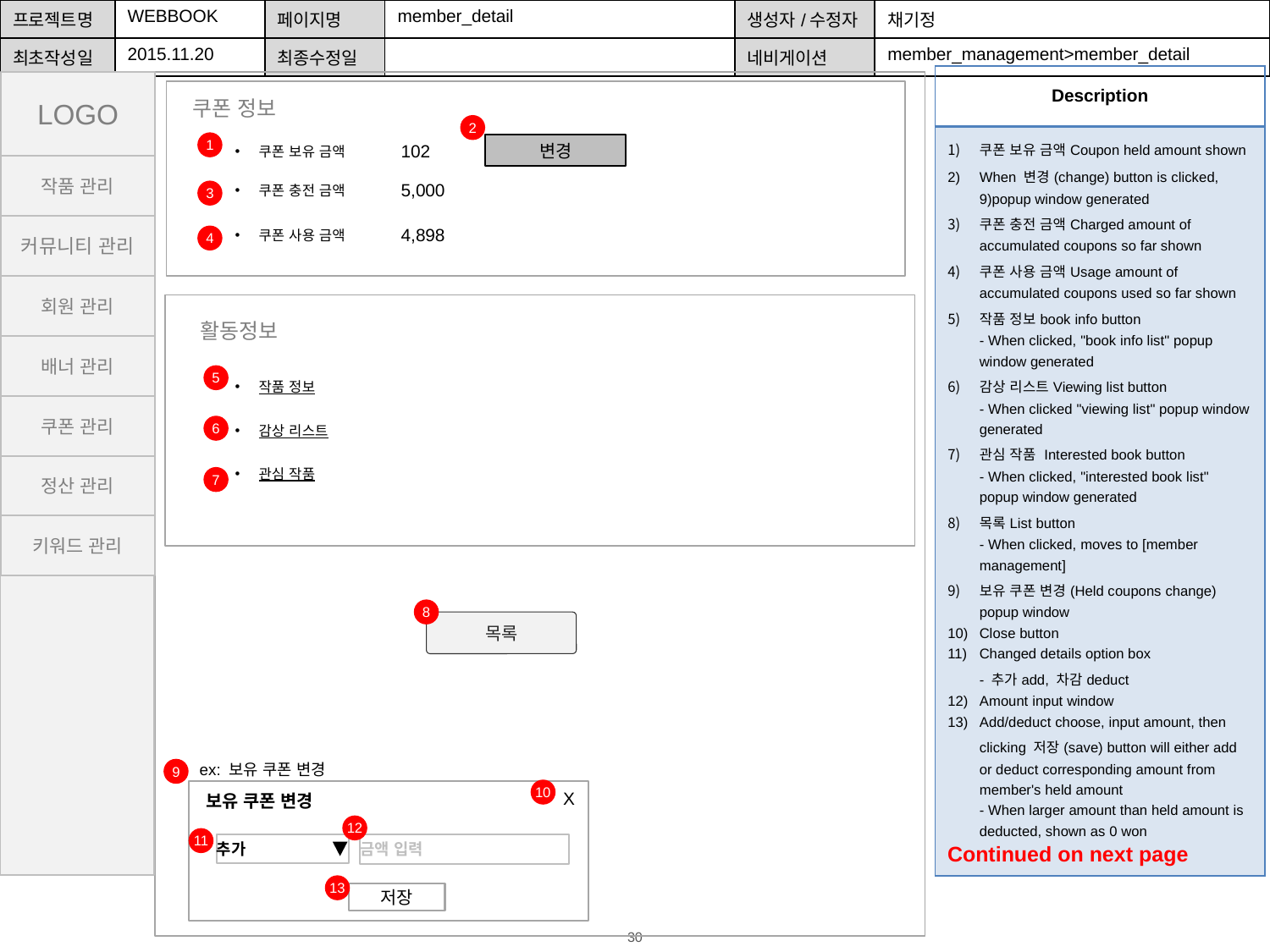

| 프로젝트명 | WEBBOOK | 페이지명 | member\_detail | 생성자/수정자 | 채기정 |
| --- | --- | --- | --- | --- | --- |
| 최초작성일 | 2015.11.20 | 최종수정일 |  | 네비게이션 | member\_management>member\_detail |
| Description |
| --- |
| 쿠폰 보유 금액Coupon held amount shown When 변경(change) button is clicked, 9)popup window generated 쿠폰 충전 금액Charged amount of accumulated coupons so far shown 쿠폰 사용 금액Usage amount of accumulated coupons used so far shown 작품 정보book info button - When clicked, "book info list" popup window generated 감상 리스트Viewing list button - When clicked "viewing list" popup window generated 관심 작품 Interested book button - When clicked, "interested book list" popup window generated 목록List button - When clicked, moves to [member management] 보유 쿠폰 변경(Held coupons change) popup window Close button Changed details option box - 추가add, 차감deduct Amount input window Add/deduct choose, input amount, then clicking 저장(save) button will either add or deduct corresponding amount from member's held amount - When larger amount than held amount is deducted, shown as 0 won |
LOGO

쿠폰 정보

2
1
변경
102
쿠폰 보유 금액
작품 관리
5,000
쿠폰 충전 금액
3
커뮤니티 관리
4,898
쿠폰 사용 금액
4
회원 관리

활동정보
배너 관리
5
작품 정보
쿠폰 관리
6
감상 리스트
정산 관리
관심 작품
7
키워드 관리

8
목록
ex: 보유 쿠폰 변경
9
10

X
보유 쿠폰 변경
12
11
추가
금액 입력
Continued on next page

13
저장